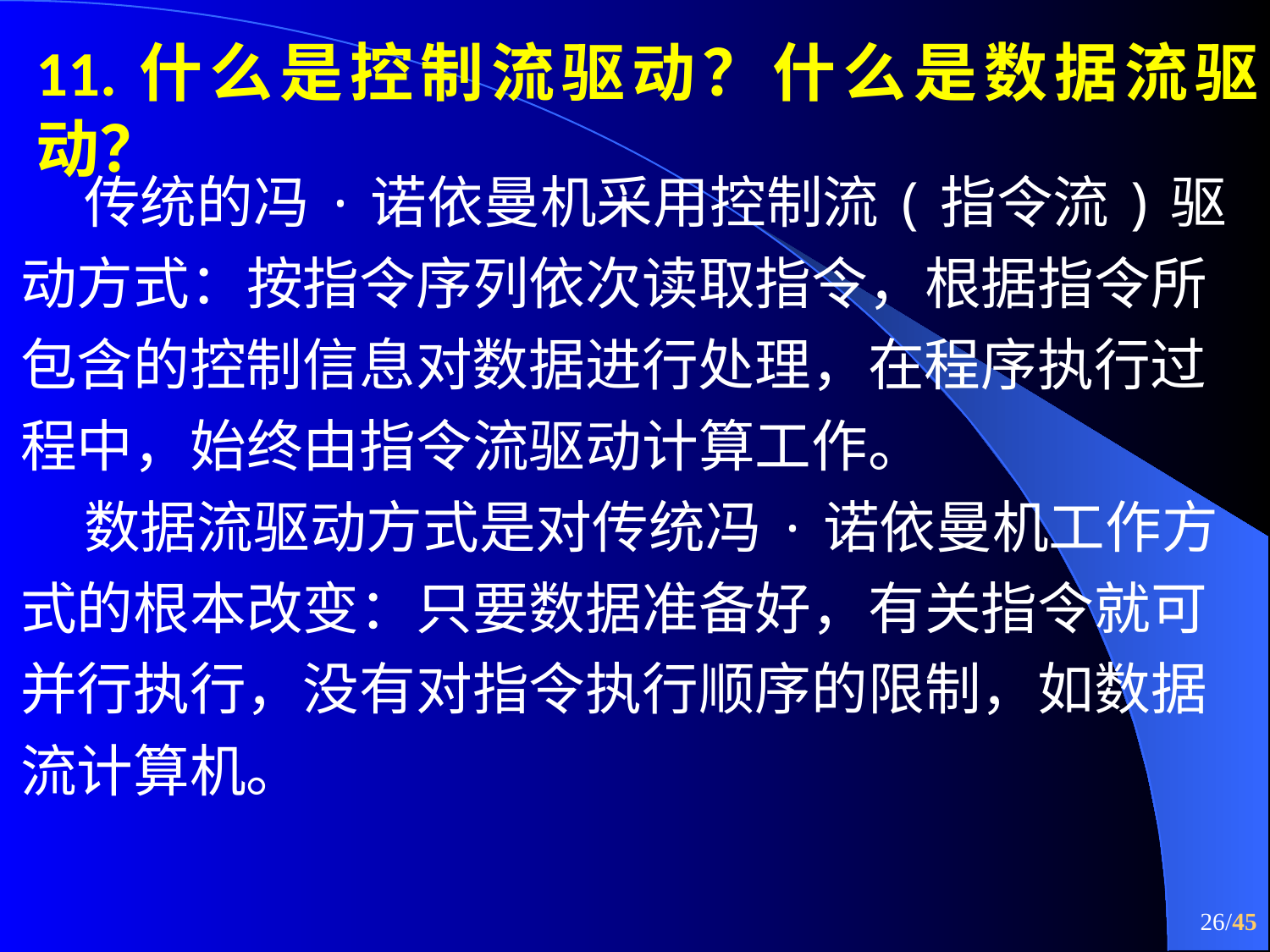

11.什么是控制流驱动？什么是数据流驱动？
传统的冯·诺依曼机采用控制流(指令流)驱动方式：按指令序列依次读取指令，根据指令所包含的控制信息对数据进行处理，在程序执行过程中，始终由指令流驱动计算工作。
数据流驱动方式是对传统冯·诺依曼机工作方式的根本改变：只要数据准备好，有关指令就可并行执行，没有对指令执行顺序的限制，如数据流计算机。
26/45